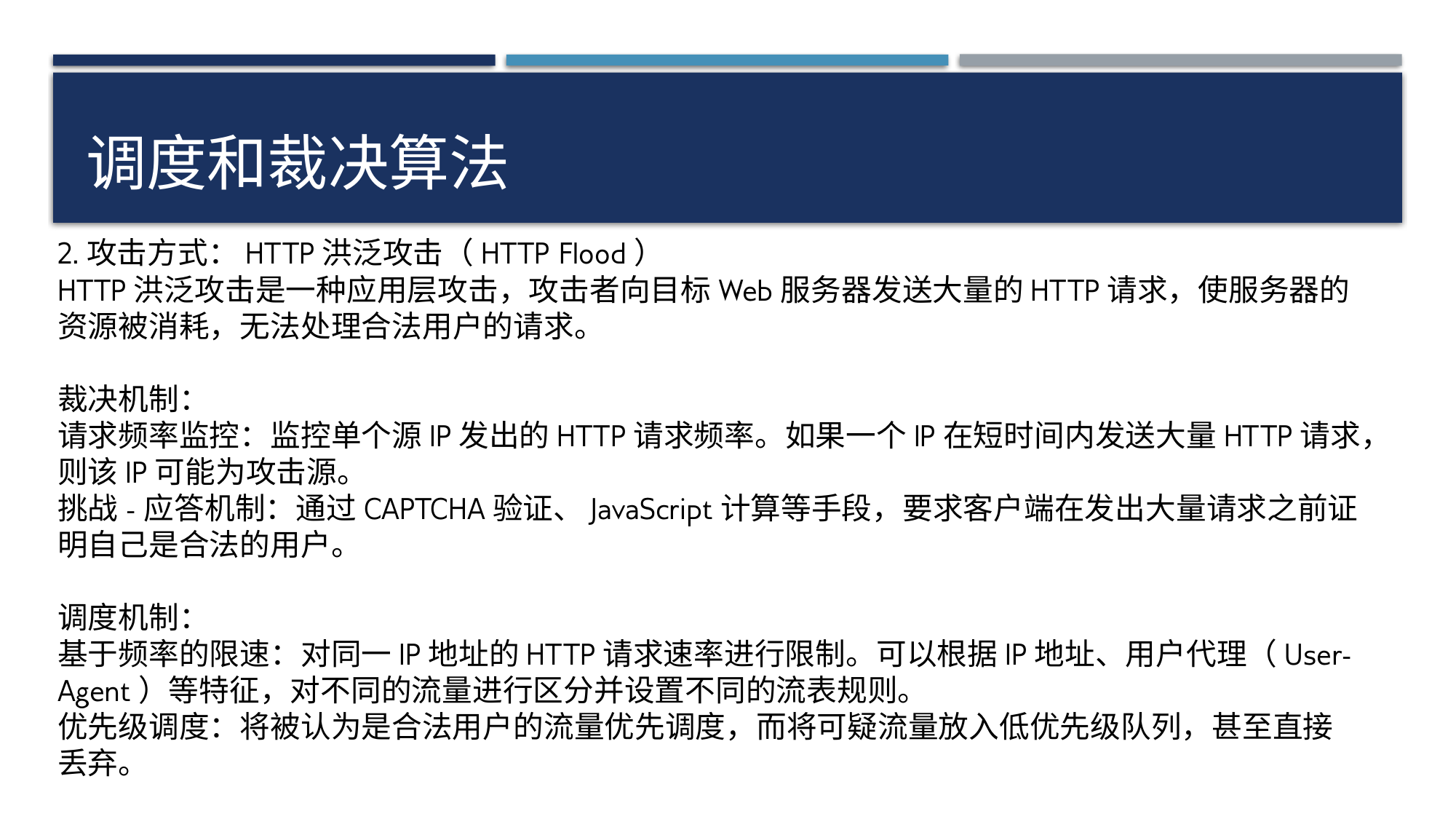

#
调度和裁决算法
2.攻击方式：HTTP洪泛攻击（HTTP Flood）
HTTP洪泛攻击是一种应用层攻击，攻击者向目标Web服务器发送大量的HTTP请求，使服务器的资源被消耗，无法处理合法用户的请求。

裁决机制：
请求频率监控：监控单个源IP发出的HTTP请求频率。如果一个IP在短时间内发送大量HTTP请求，则该IP可能为攻击源。
挑战-应答机制：通过CAPTCHA验证、JavaScript计算等手段，要求客户端在发出大量请求之前证明自己是合法的用户。

调度机制：
基于频率的限速：对同一IP地址的HTTP请求速率进行限制。可以根据IP地址、用户代理（User-Agent）等特征，对不同的流量进行区分并设置不同的流表规则。
优先级调度：将被认为是合法用户的流量优先调度，而将可疑流量放入低优先级队列，甚至直接丢弃。